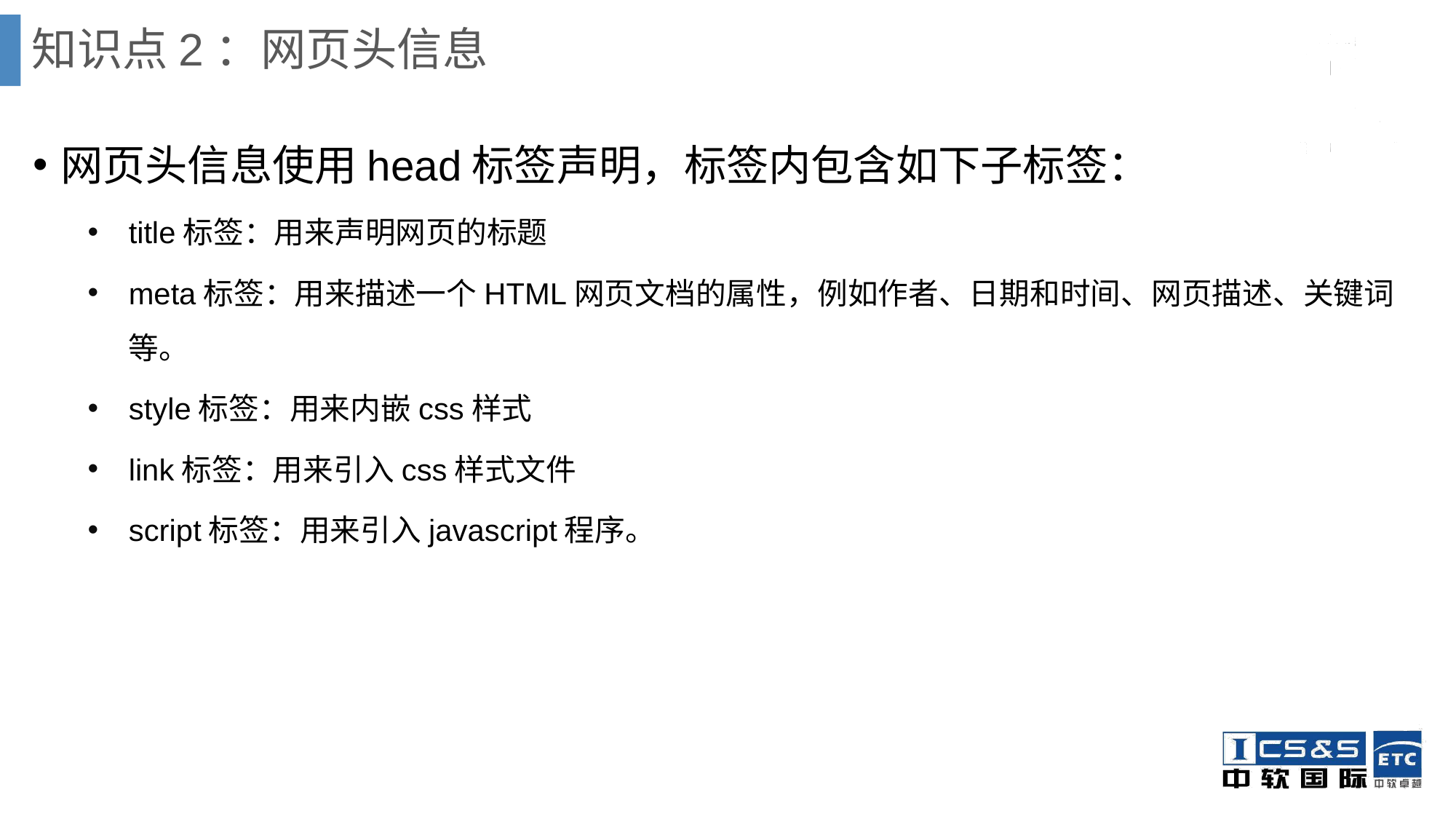

# 知识点2：网页头信息
网页头信息使用head标签声明，标签内包含如下子标签：
title标签：用来声明网页的标题
meta标签：用来描述一个HTML网页文档的属性，例如作者、日期和时间、网页描述、关键词等。
style标签：用来内嵌css样式
link标签：用来引入css样式文件
script标签：用来引入javascript程序。